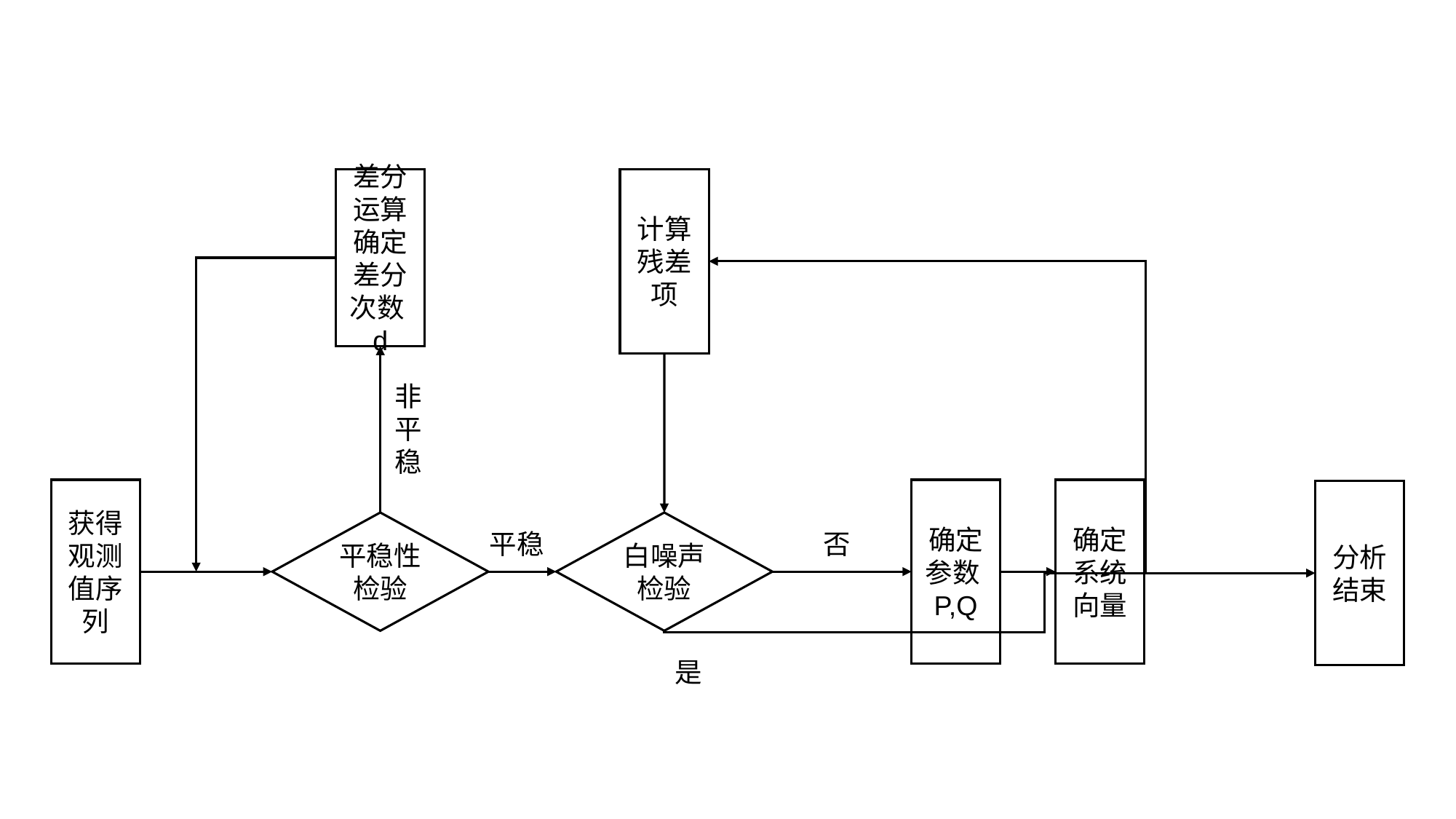

差分运算确定差分次数d
计算残差项
非平稳
白噪声检验
平稳性检验
平稳
否
确定参数P,Q
确定系统向量
获得观测值序列
分析结束
是